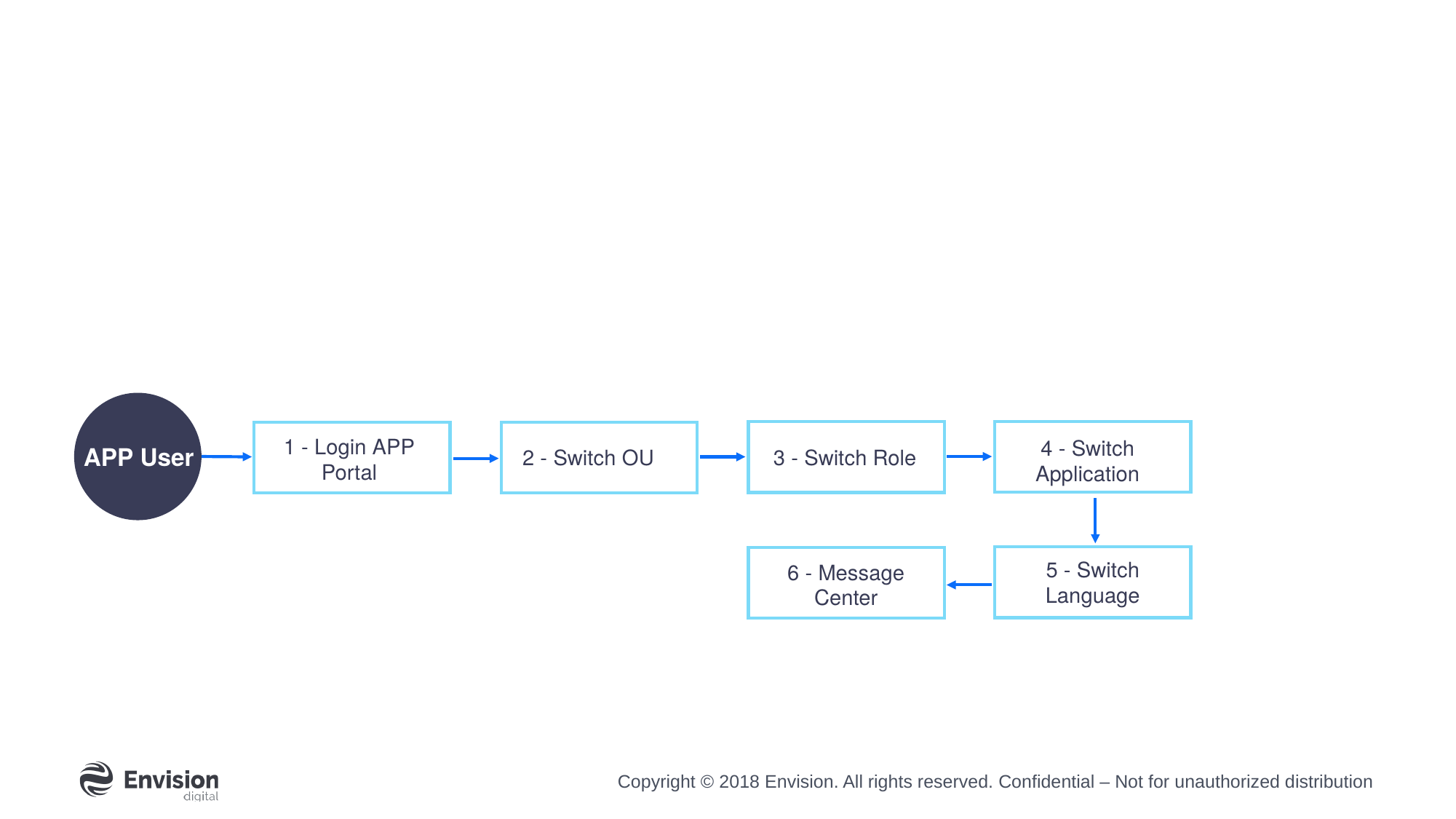

OU用户

1 - Login APP Portal
APP User
2 - Switch OU
3 - Switch Role
4 - Switch Application

5 - Switch Language
6 - Message Center